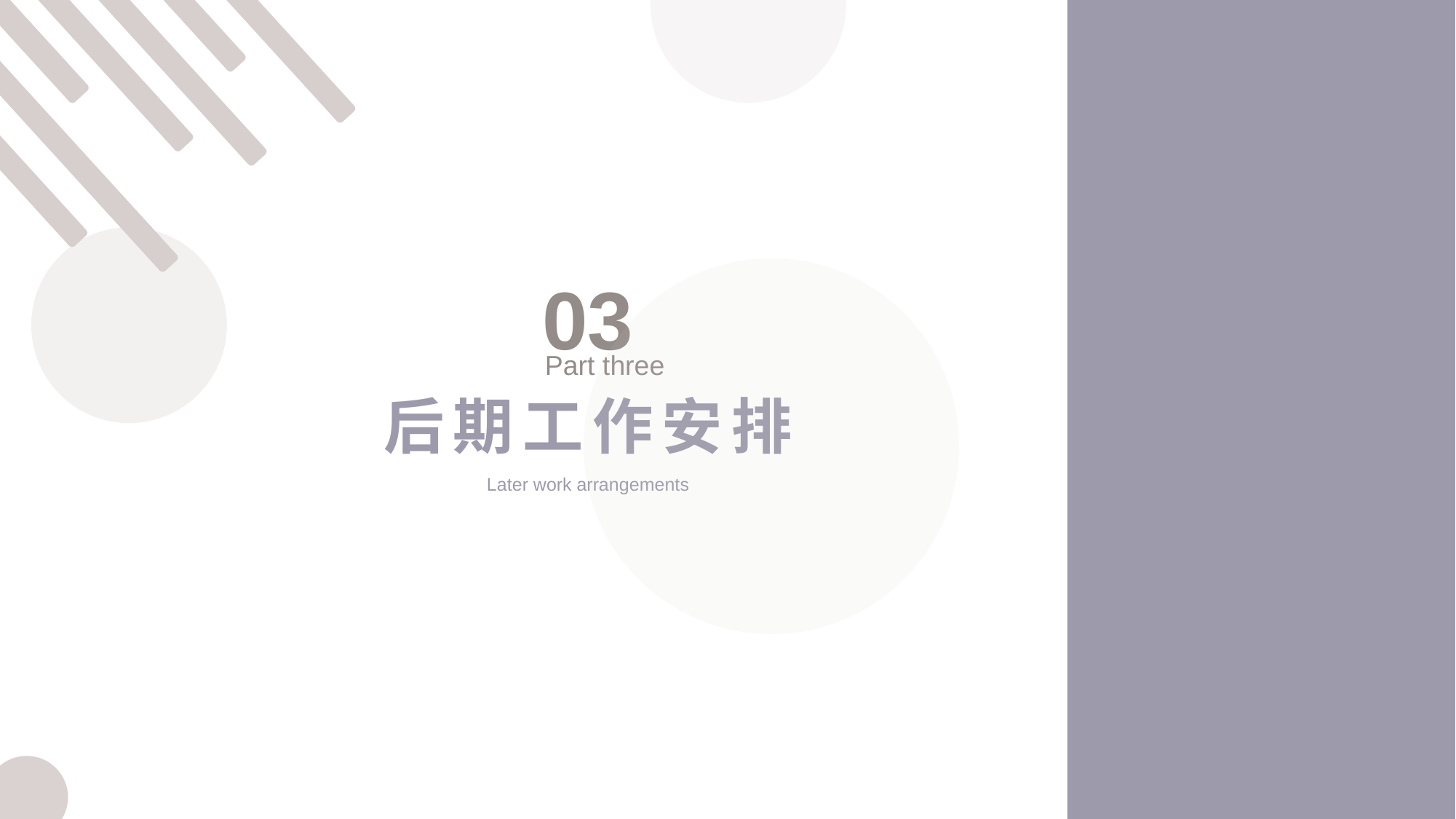

03
Part three
后期工作安排
Later work arrangements